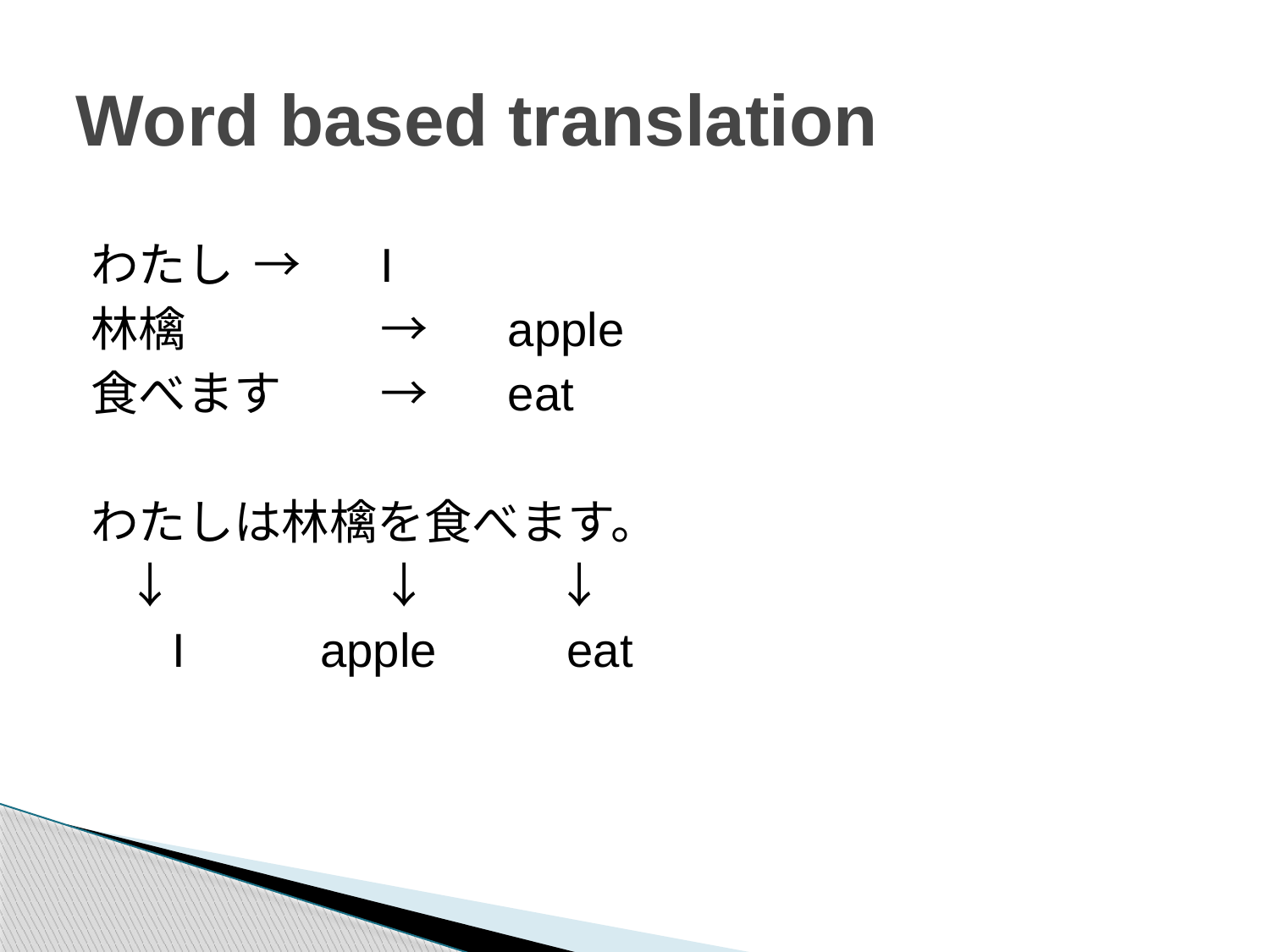

# Word based translation
わたし	→	I
林檎		→	apple
食べます	→	eat

わたしは林檎を食べます。
	↓		↓	　↓
 　I	     apple	　eat